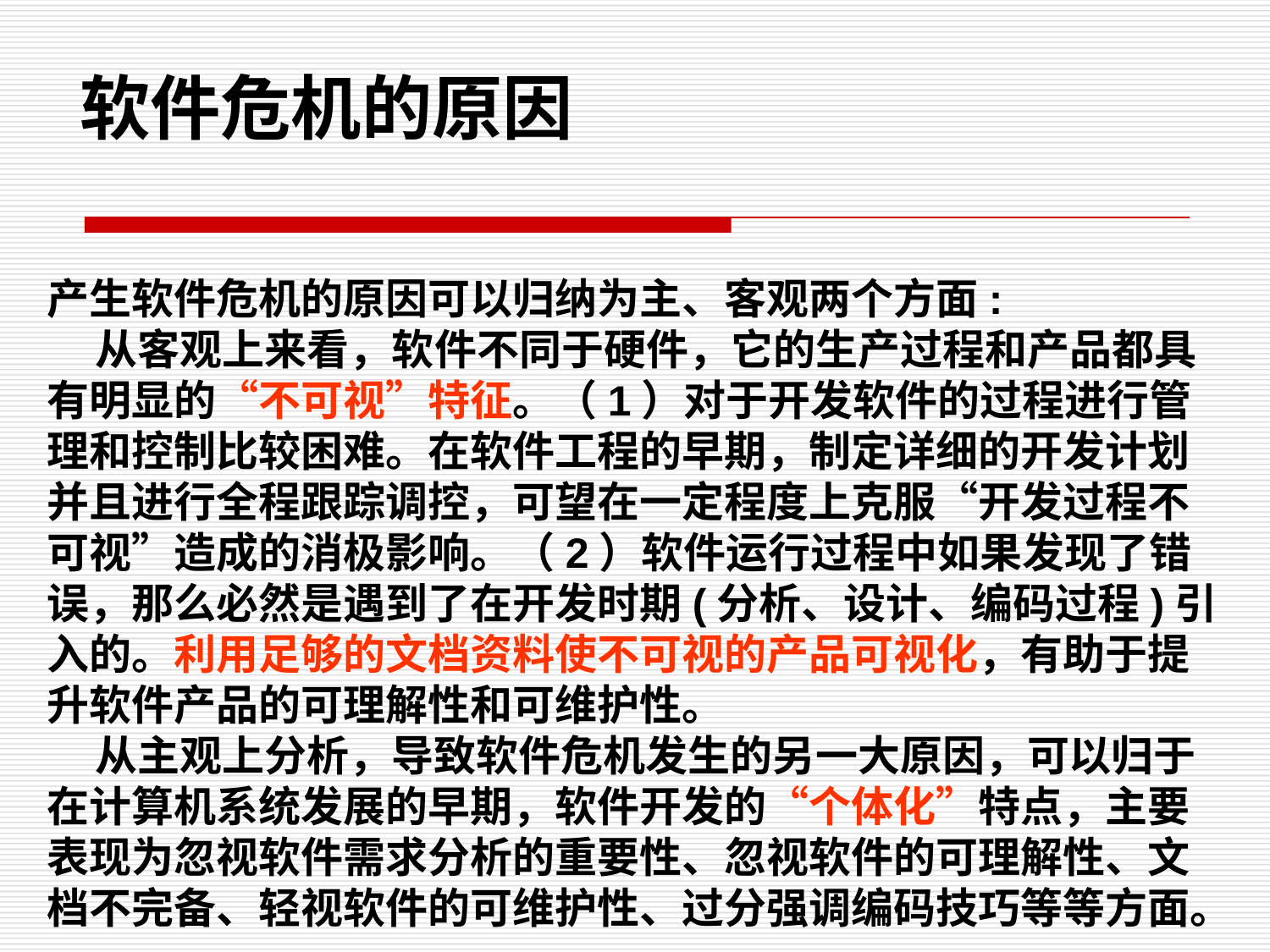

软件危机的原因
产生软件危机的原因可以归纳为主、客观两个方面:
    从客观上来看，软件不同于硬件，它的生产过程和产品都具有明显的“不可视”特征。（1）对于开发软件的过程进行管理和控制比较困难。在软件工程的早期，制定详细的开发计划并且进行全程跟踪调控，可望在一定程度上克服“开发过程不可视”造成的消极影响。（2）软件运行过程中如果发现了错误，那么必然是遇到了在开发时期(分析、设计、编码过程)引入的。利用足够的文档资料使不可视的产品可视化，有助于提升软件产品的可理解性和可维护性。
    从主观上分析，导致软件危机发生的另一大原因，可以归于在计算机系统发展的早期，软件开发的“个体化”特点，主要表现为忽视软件需求分析的重要性、忽视软件的可理解性、文档不完备、轻视软件的可维护性、过分强调编码技巧等等方面。